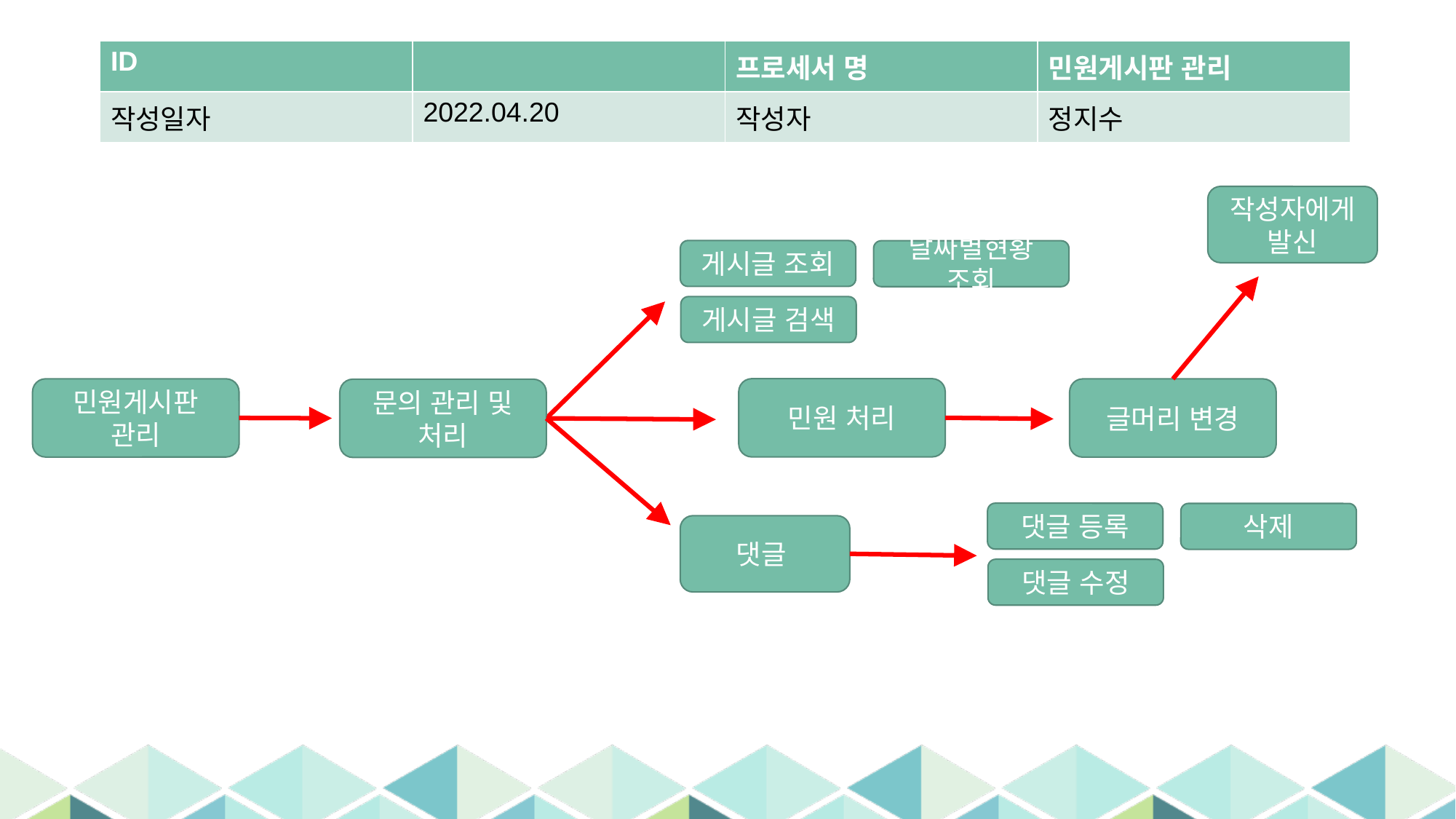

| ID |  | 프로세서 명 | 민원게시판 관리 |
| --- | --- | --- | --- |
| 작성일자 | 2022.04.20 | 작성자 | 정지수 |
작성자에게 발신
게시글 조회
날짜별현황 조회
게시글 검색
민원 처리
민원게시판 관리
글머리 변경
문의 관리 및 처리
댓글 등록
삭제
댓글
댓글 수정